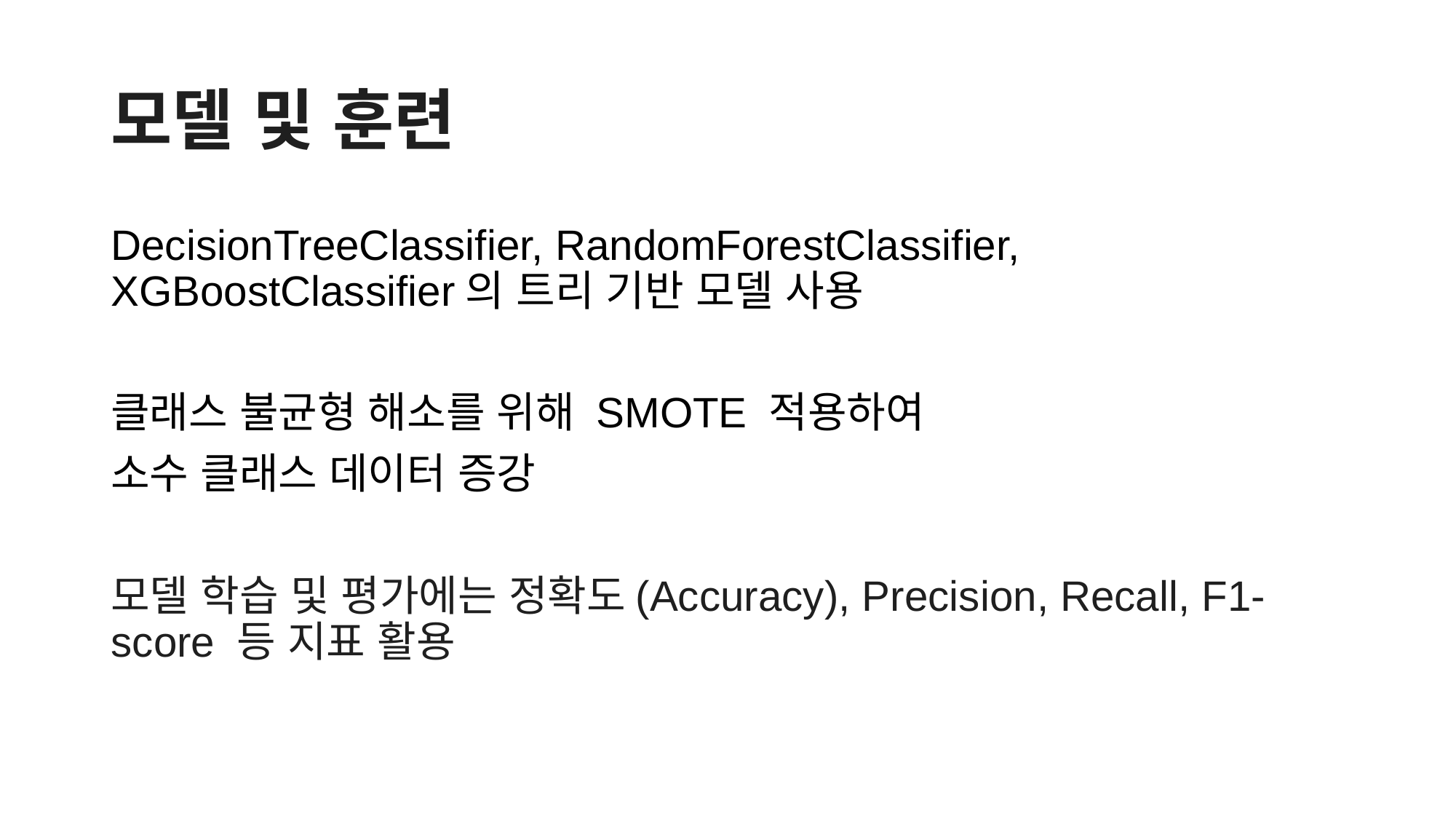

# 모델 및 훈련
DecisionTreeClassifier, RandomForestClassifier, XGBoostClassifier의 트리 기반 모델 사용

클래스 불균형 해소를 위해 SMOTE 적용하여
소수 클래스 데이터 증강

모델 학습 및 평가에는 정확도(Accuracy), Precision, Recall, F1-score 등 지표 활용